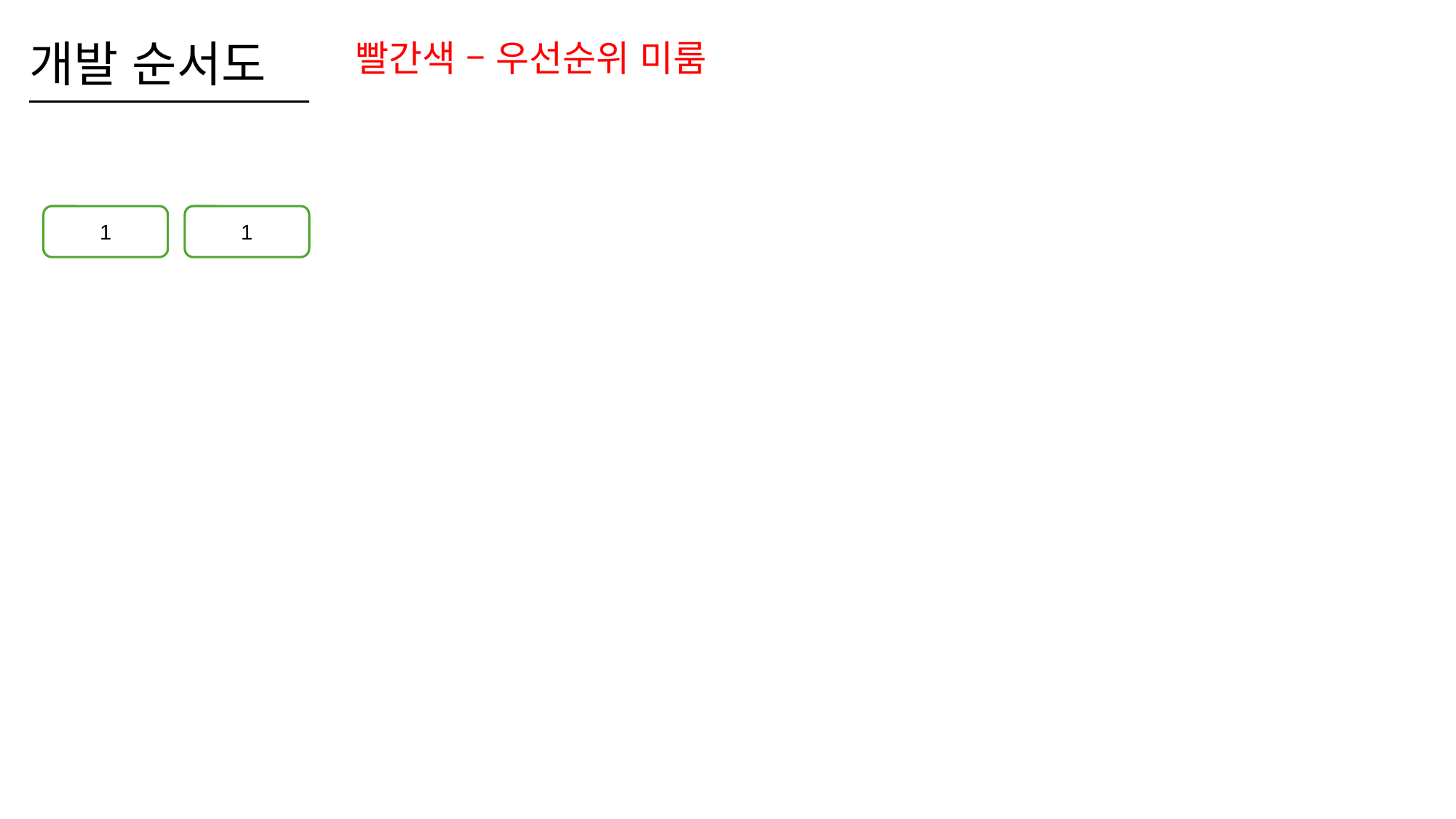

개발 순서도
빨간색 – 우선순위 미룸
1
1